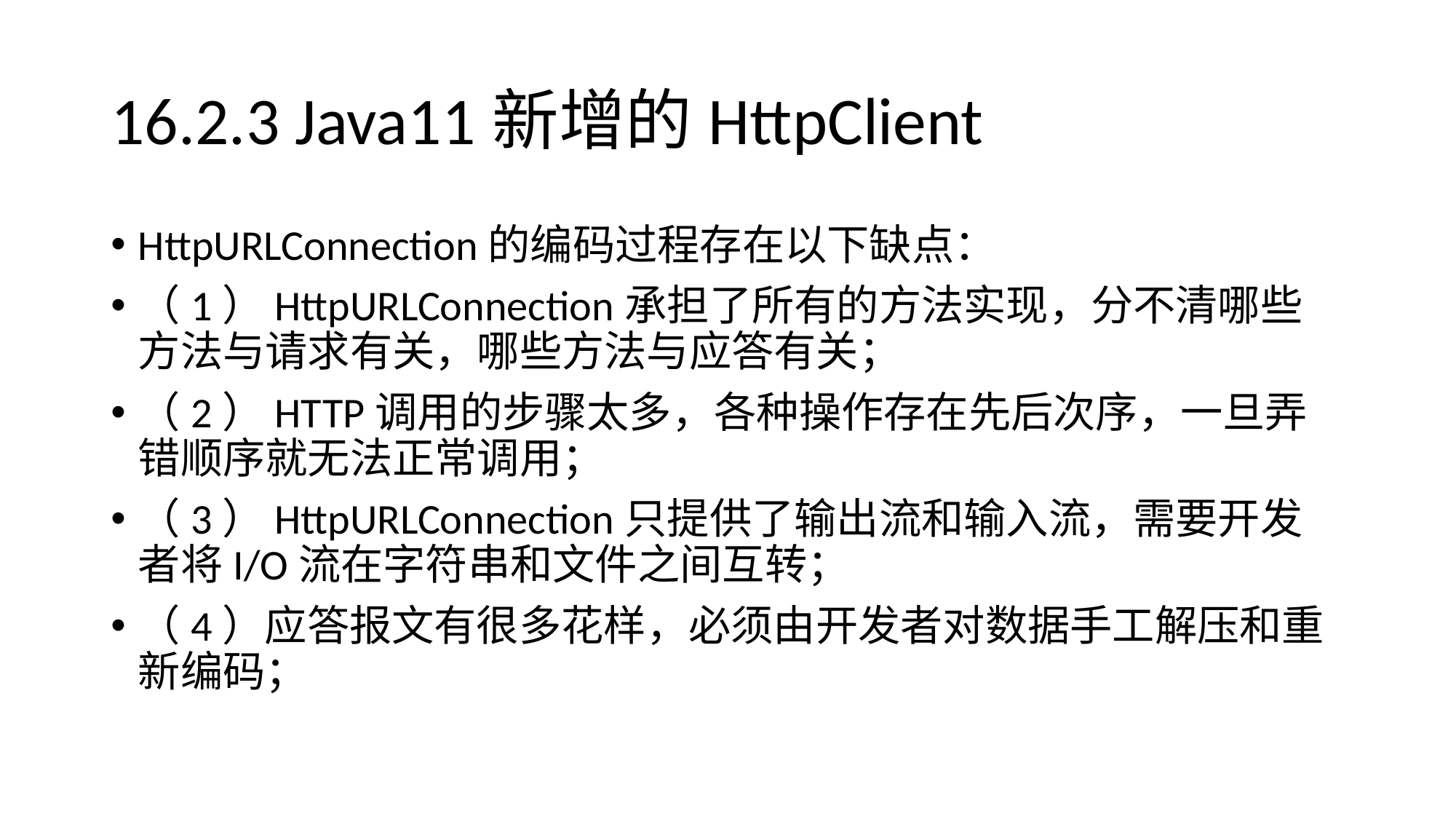

# 16.2.3 Java11新增的HttpClient
HttpURLConnection的编码过程存在以下缺点：
（1）HttpURLConnection承担了所有的方法实现，分不清哪些方法与请求有关，哪些方法与应答有关；
（2）HTTP调用的步骤太多，各种操作存在先后次序，一旦弄错顺序就无法正常调用；
（3）HttpURLConnection只提供了输出流和输入流，需要开发者将I/O流在字符串和文件之间互转；
（4）应答报文有很多花样，必须由开发者对数据手工解压和重新编码；